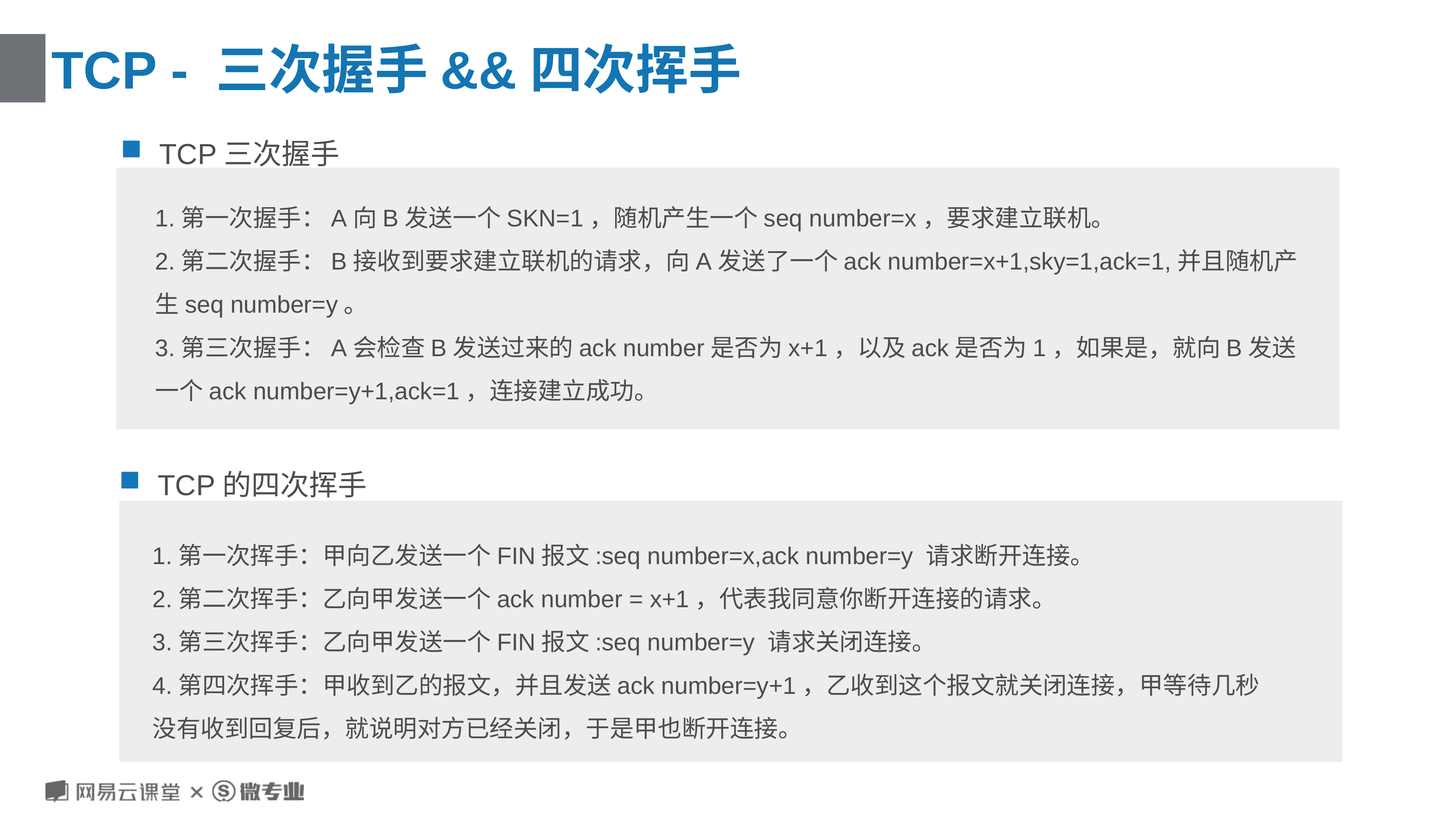

# TCP - 三次握手&&四次挥手
TCP三次握手

1.第一次握手：A向B发送一个SKN=1，随机产生一个seq number=x，要求建立联机。
2.第二次握手：B接收到要求建立联机的请求，向A发送了一个ack number=x+1,sky=1,ack=1,并且随机产生seq number=y。
3.第三次握手：A会检查B发送过来的ack number是否为x+1，以及ack是否为1，如果是，就向B发送一个ack number=y+1,ack=1，连接建立成功。

TCP的四次挥手

1.第一次挥手：甲向乙发送一个FIN报文:seq number=x,ack number=y 请求断开连接。
2.第二次挥手：乙向甲发送一个ack number = x+1，代表我同意你断开连接的请求。
3.第三次挥手：乙向甲发送一个FIN报文:seq number=y 请求关闭连接。
4.第四次挥手：甲收到乙的报文，并且发送ack number=y+1，乙收到这个报文就关闭连接，甲等待几秒没有收到回复后，就说明对方已经关闭，于是甲也断开连接。